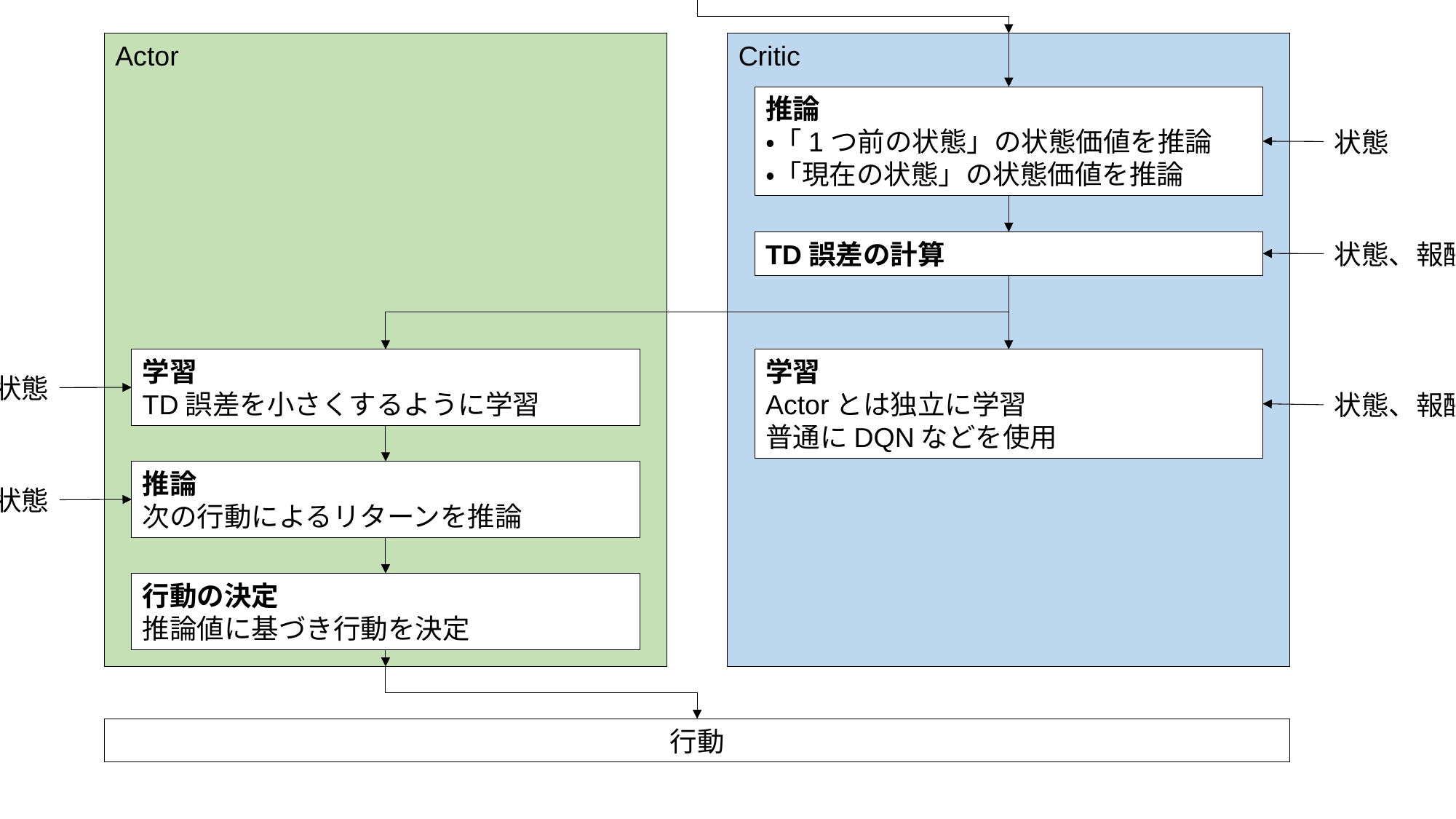

環境から状態・報酬を受け取る
Actor

Critic

推論
・「1つ前の状態」の状態価値を推論
・「現在の状態」の状態価値を推論
状態
TD誤差の計算
状態、報酬
学習
TD誤差を小さくするように学習
学習
Actorとは独立に学習
普通にDQNなどを使用
状態
状態、報酬
推論
次の行動によるリターンを推論
状態
行動の決定
推論値に基づき行動を決定
行動